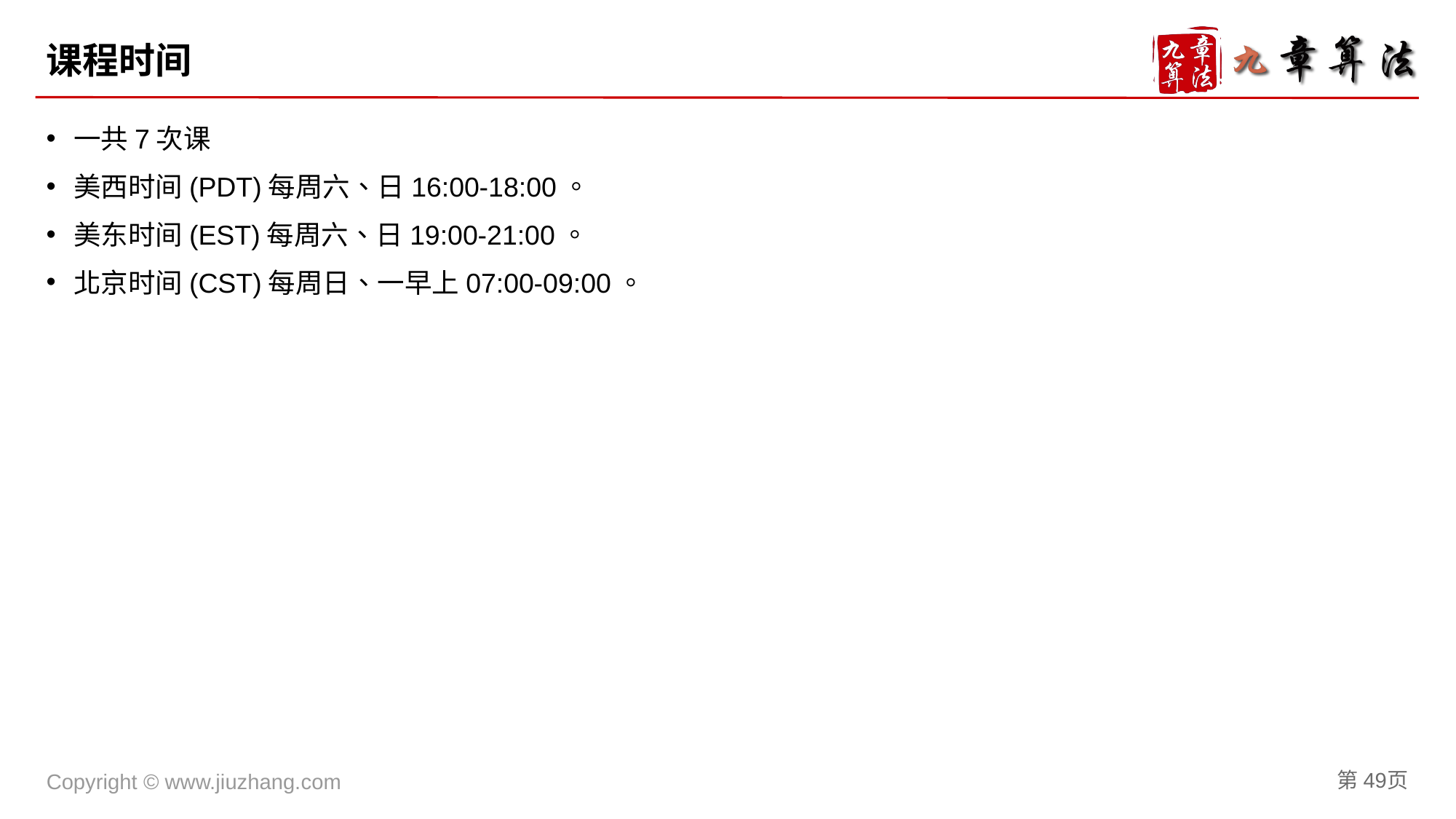

# 课程时间
一共7次课
美西时间(PDT)每周六、日16:00-18:00。
美东时间(EST)每周六、日19:00-21:00。
北京时间(CST)每周日、一早上07:00-09:00。
第49页